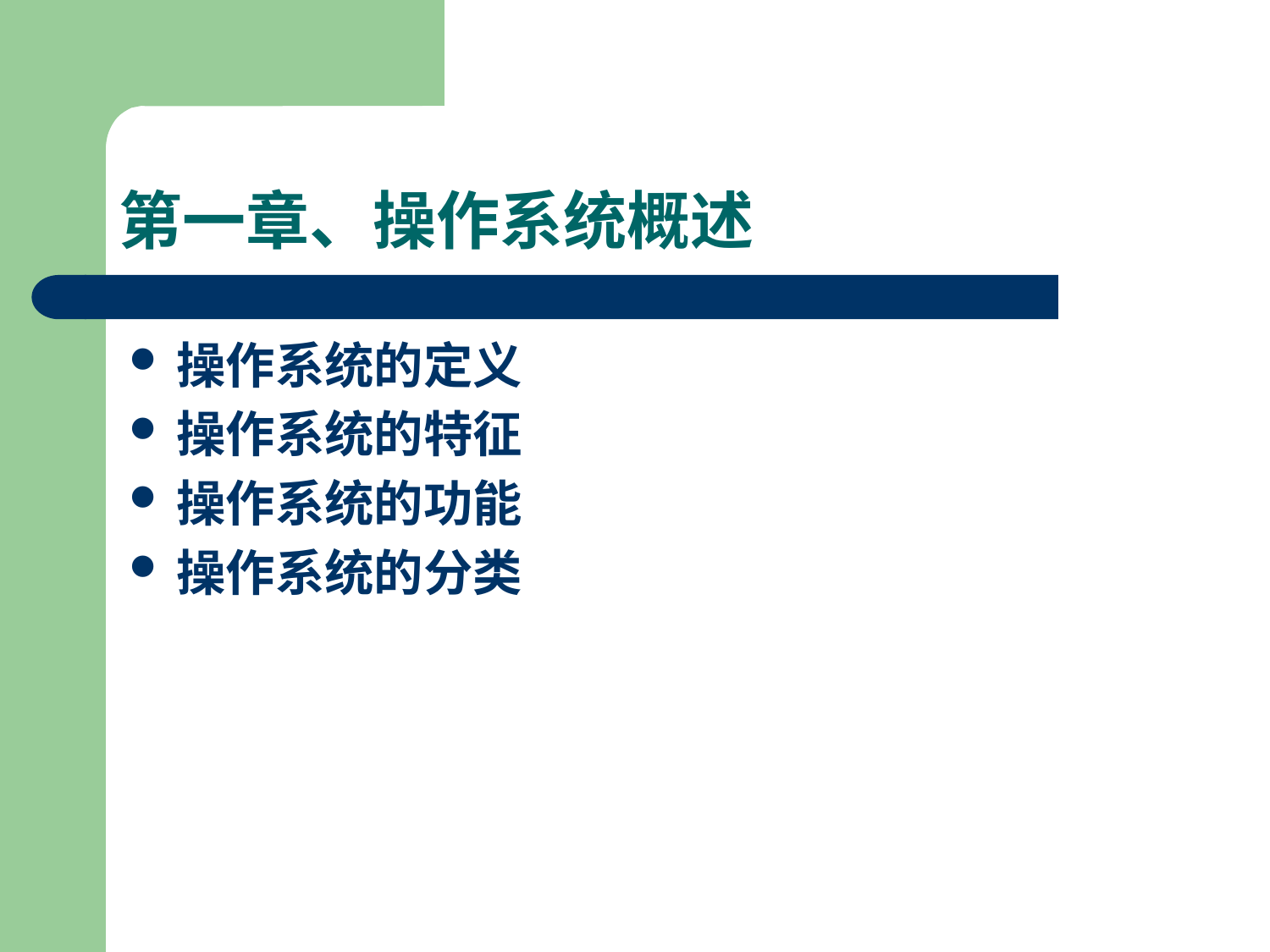

# 第一章、操作系统概述
操作系统的定义
操作系统的特征
操作系统的功能
操作系统的分类